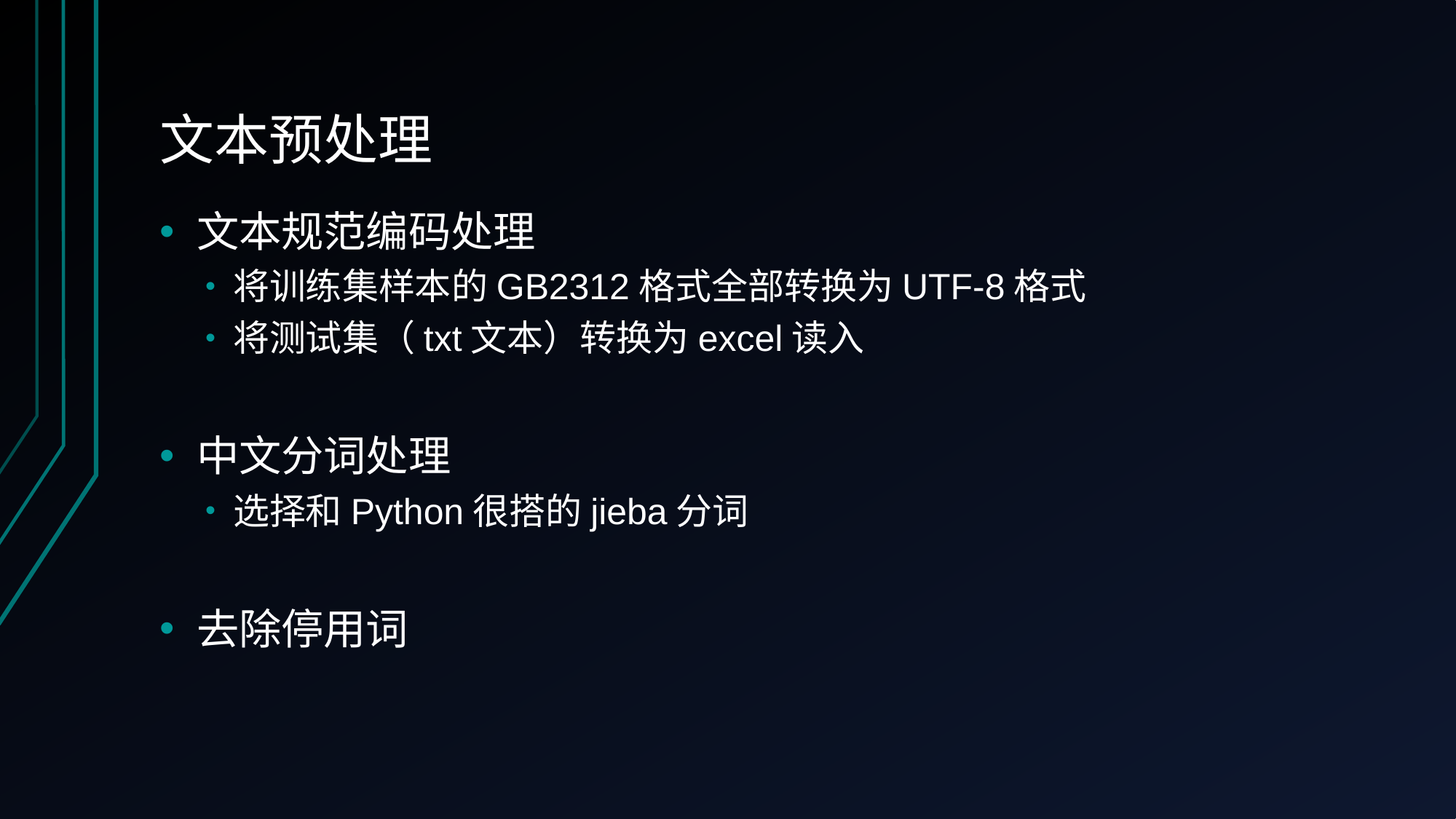

# 文本预处理
文本规范编码处理
将训练集样本的GB2312格式全部转换为UTF-8格式
将测试集（txt文本）转换为excel读入

中文分词处理
选择和Python很搭的jieba分词

去除停用词